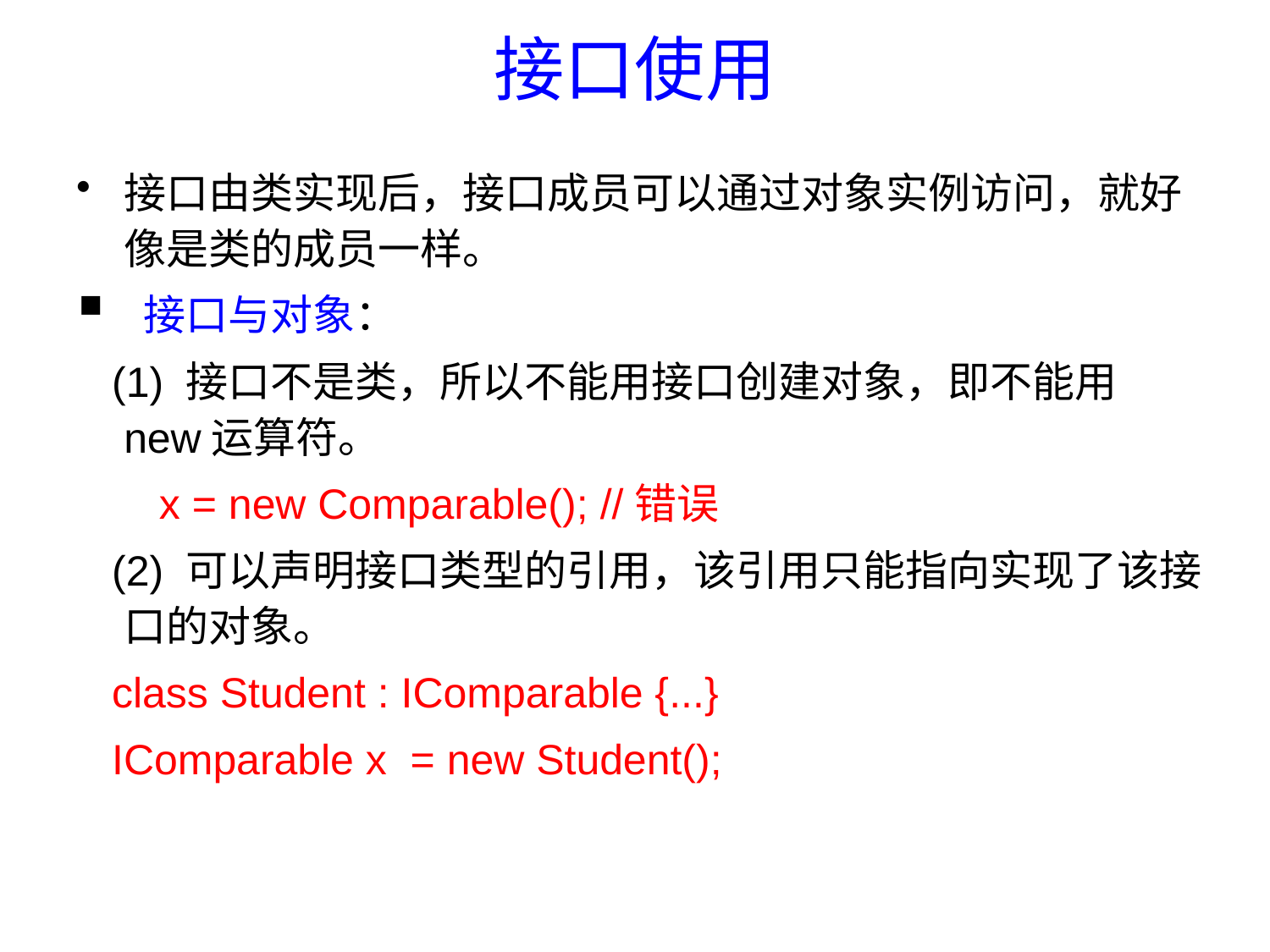

# 接口使用
接口由类实现后，接口成员可以通过对象实例访问，就好像是类的成员一样。
 接口与对象：
   (1) 接口不是类，所以不能用接口创建对象，即不能用new运算符。
       x = new Comparable(); //错误
   (2) 可以声明接口类型的引用，该引用只能指向实现了该接口的对象。
   class Student : IComparable {...}
   IComparable x  = new Student();